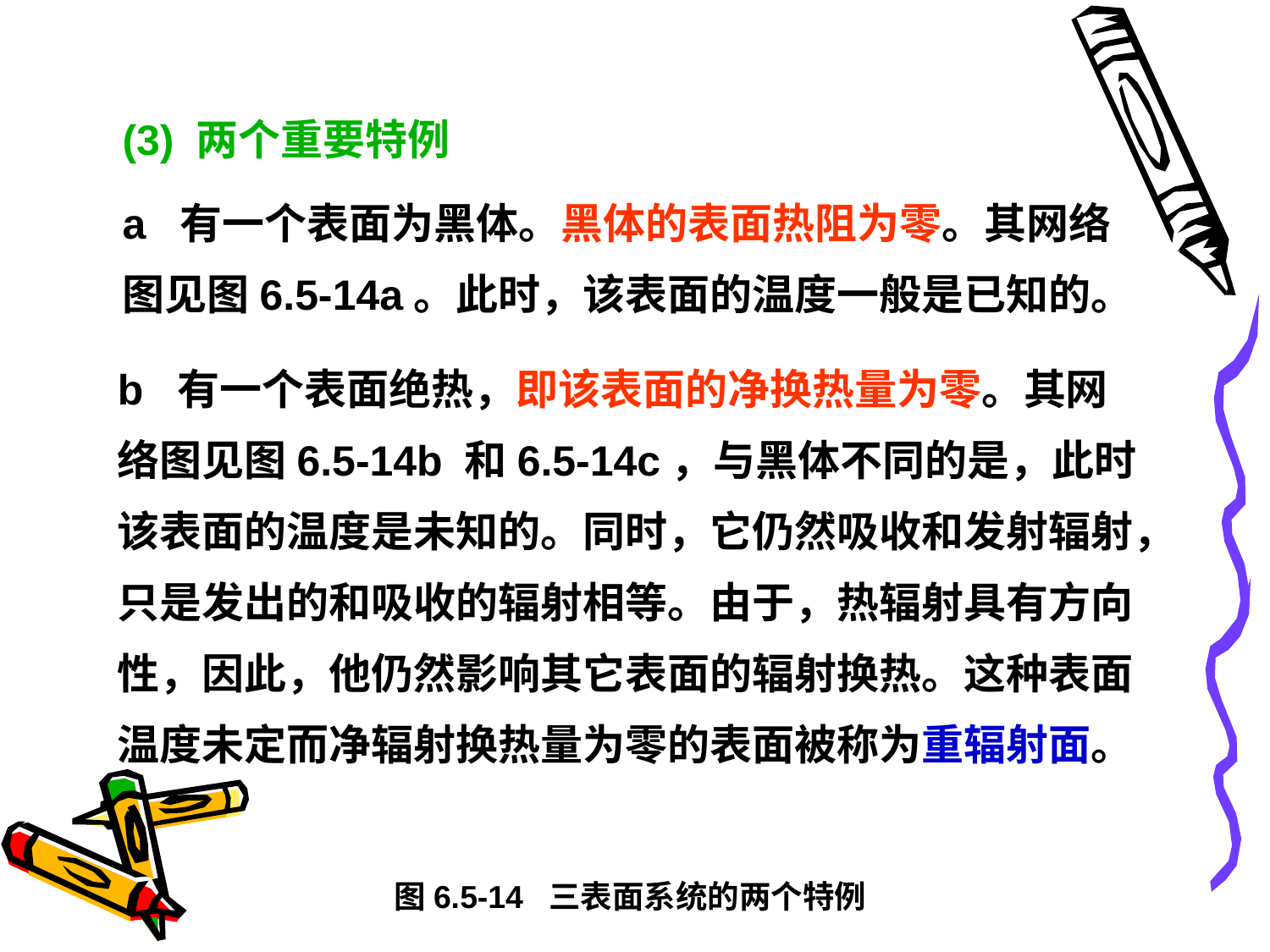

(3) 两个重要特例
a  有一个表面为黑体。黑体的表面热阻为零。其网络图见图6.5-14a。此时，该表面的温度一般是已知的。

b  有一个表面绝热，即该表面的净换热量为零。其网络图见图6.5-14b 和6.5-14c，与黑体不同的是，此时该表面的温度是未知的。同时，它仍然吸收和发射辐射，只是发出的和吸收的辐射相等。由于，热辐射具有方向性，因此，他仍然影响其它表面的辐射换热。这种表面温度未定而净辐射换热量为零的表面被称为重辐射面。
图6.5-14  三表面系统的两个特例